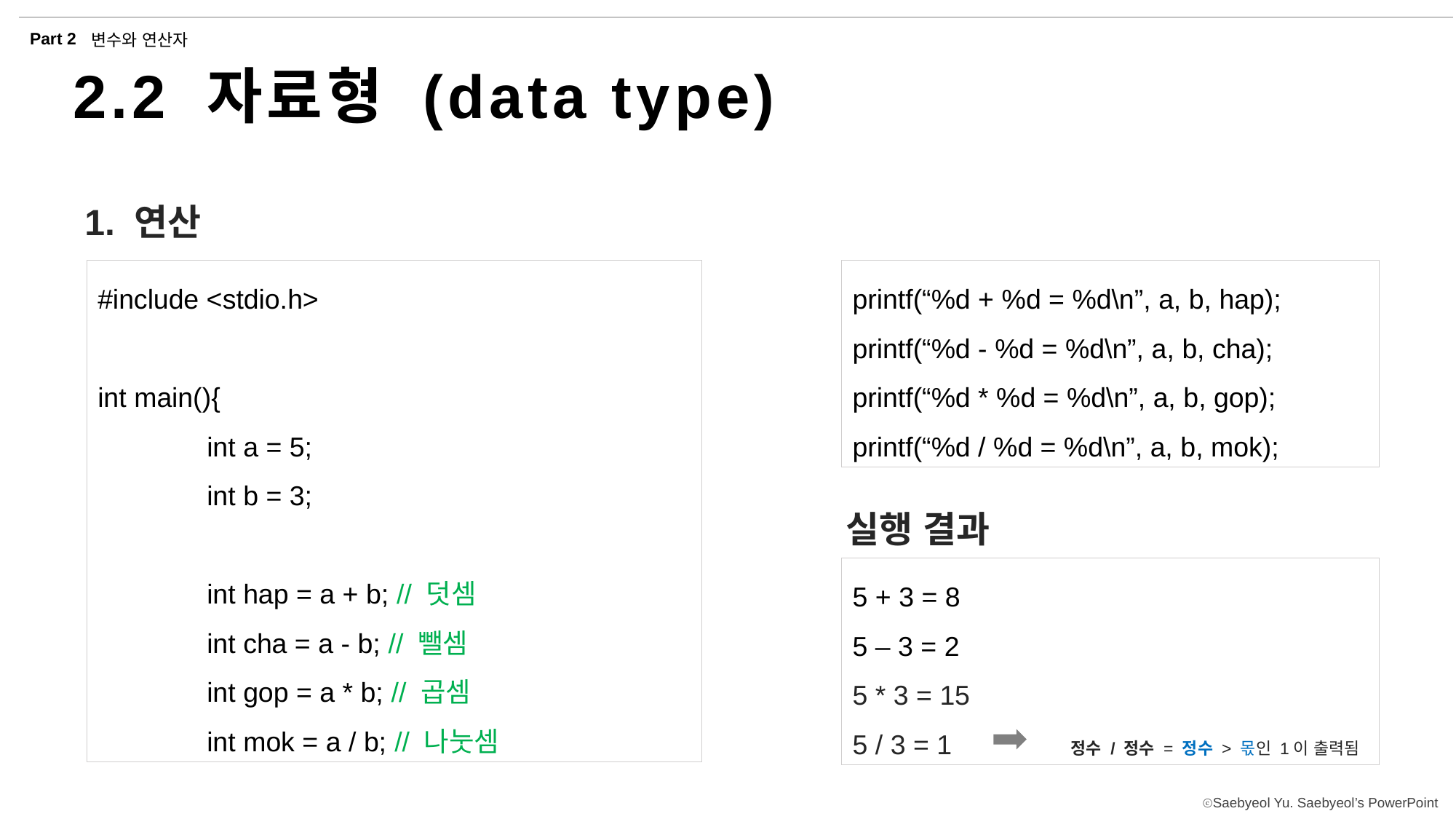

Part 2
변수와 연산자
2.2 자료형 (data type)
1. 연산
#include <stdio.h>

int main(){
	int a = 5;
	int b = 3;

	int hap = a + b; // 덧셈
	int cha = a - b; // 뺄셈
	int gop = a * b; // 곱셈
	int mok = a / b; // 나눗셈
printf(“%d + %d = %d\n”, a, b, hap);
printf(“%d - %d = %d\n”, a, b, cha);
printf(“%d * %d = %d\n”, a, b, gop);
printf(“%d / %d = %d\n”, a, b, mok);
실행 결과
5 + 3 = 8
5 – 3 = 2
5 * 3 = 15
5 / 3 = 1		정수 / 정수 = 정수 > 몫인 1이 출력됨